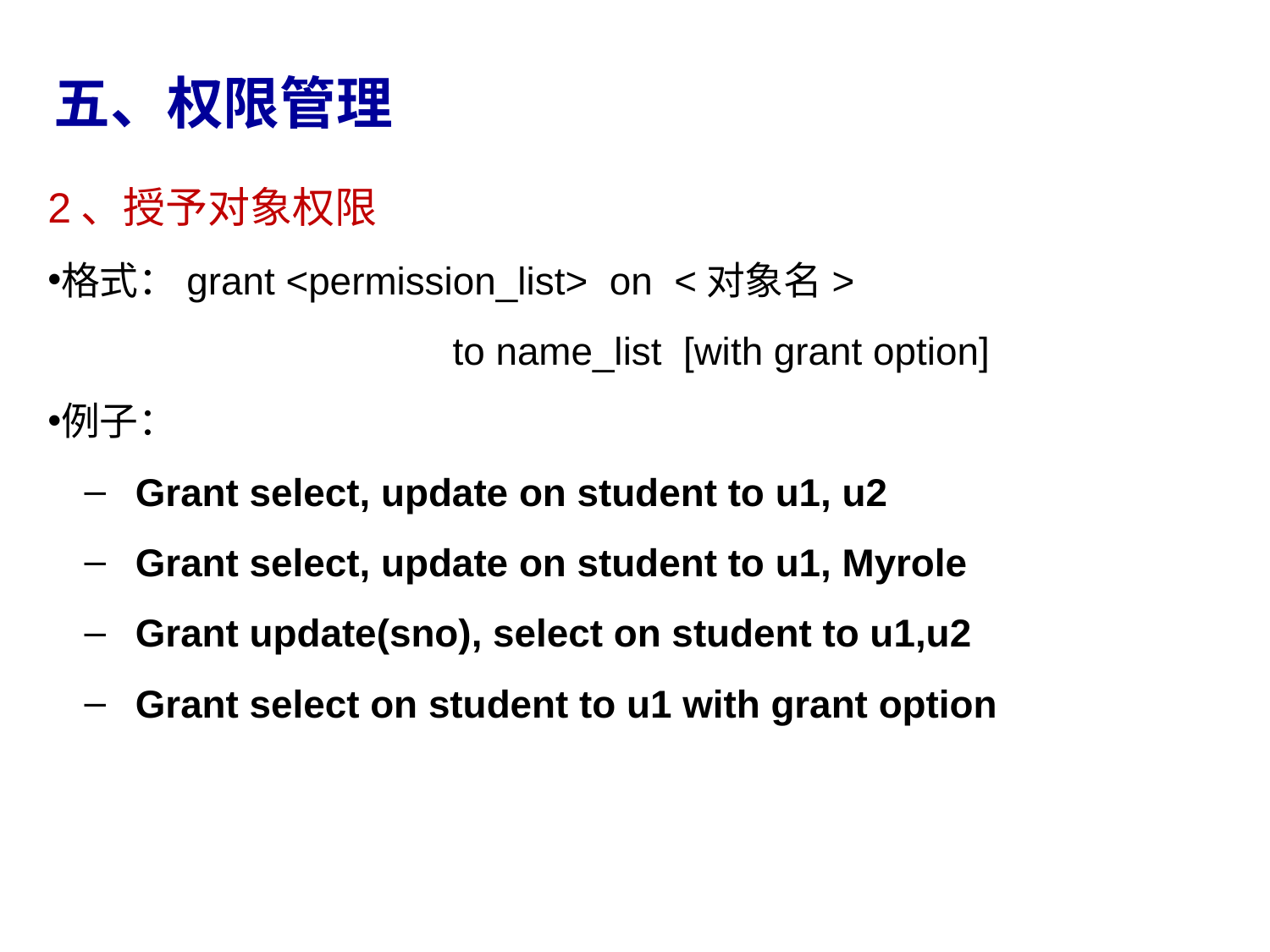

五、权限管理
2、授予对象权限
格式：grant <permission_list>  on  <对象名>
		              to name_list  [with grant option]
例子：
Grant select, update on student to u1, u2
Grant select, update on student to u1, Myrole
Grant update(sno), select on student to u1,u2
Grant select on student to u1 with grant option